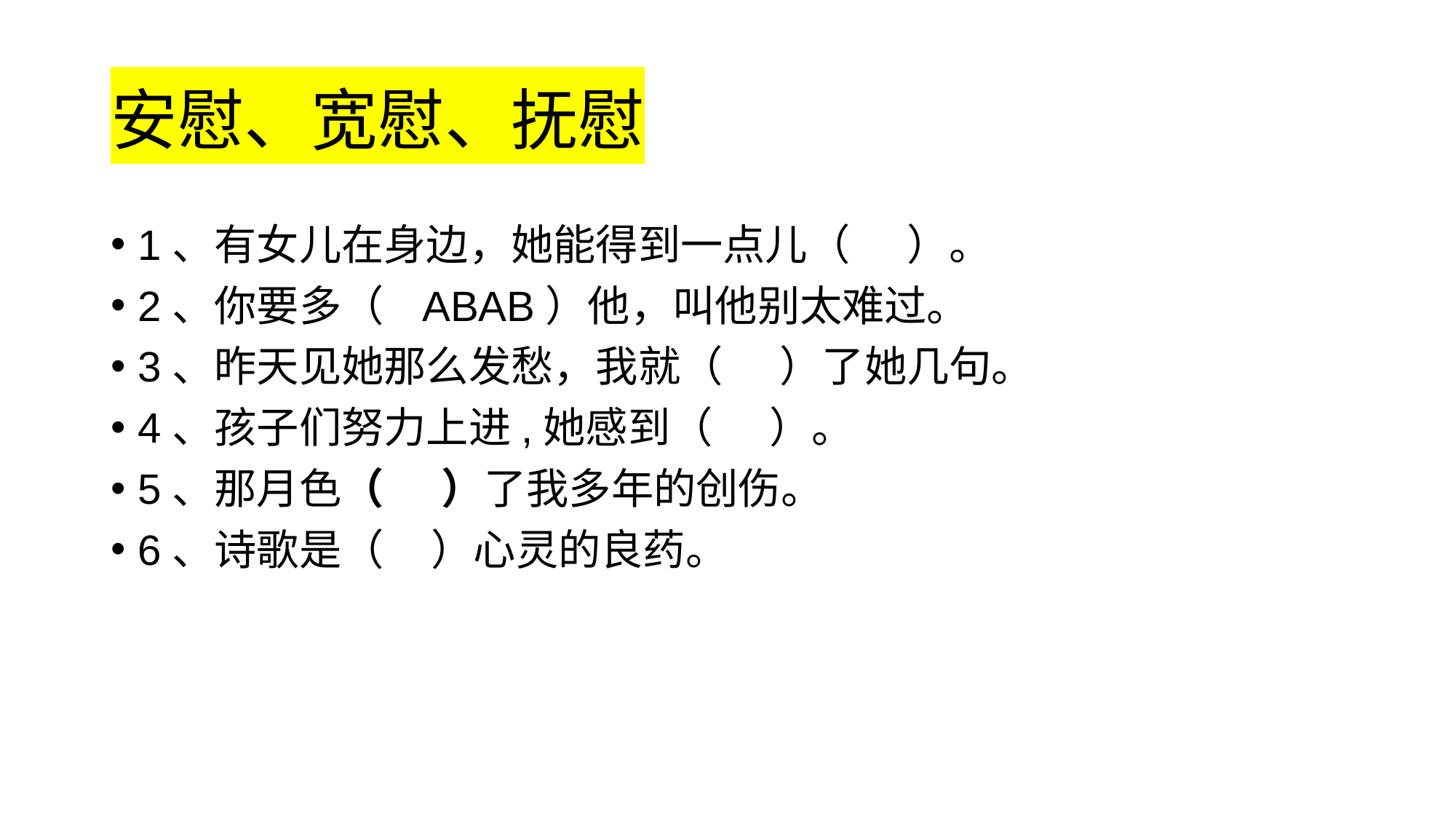

# 安慰、宽慰、抚慰
1、有女儿在身边，她能得到一点儿（      ）。
2、你要多（   ABAB）他，叫他别太难过。
3、昨天见她那么发愁，我就（      ）了她几句。
4、孩子们努力上进,她感到（      ）。
5、那月色（      ）了我多年的创伤。
6、诗歌是（     ）心灵的良药。